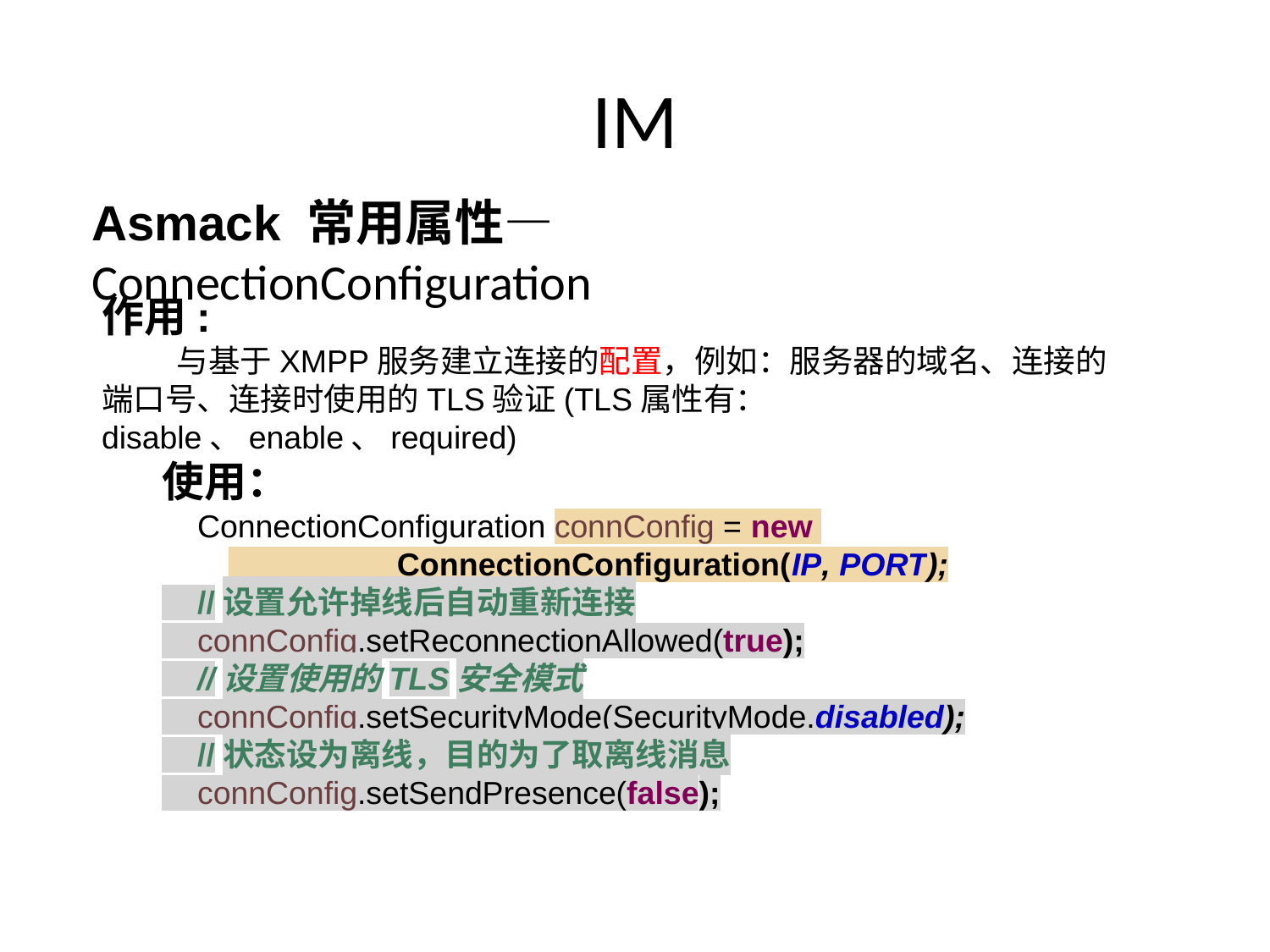

# IM
Asmack 常用属性—ConnectionConfiguration
作用:
 与基于XMPP服务建立连接的配置，例如：服务器的域名、连接的端口号、连接时使用的TLS验证(TLS属性有：disable、enable、required)
使用：
    ConnectionConfiguration connConfig = new 				                   ConnectionConfiguration(IP, PORT);
    //设置允许掉线后自动重新连接
    connConfig.setReconnectionAllowed(true);
    //设置使用的TLS安全模式
    connConfig.setSecurityMode(SecurityMode.disabled);
    //状态设为离线，目的为了取离线消息
    connConfig.setSendPresence(false);